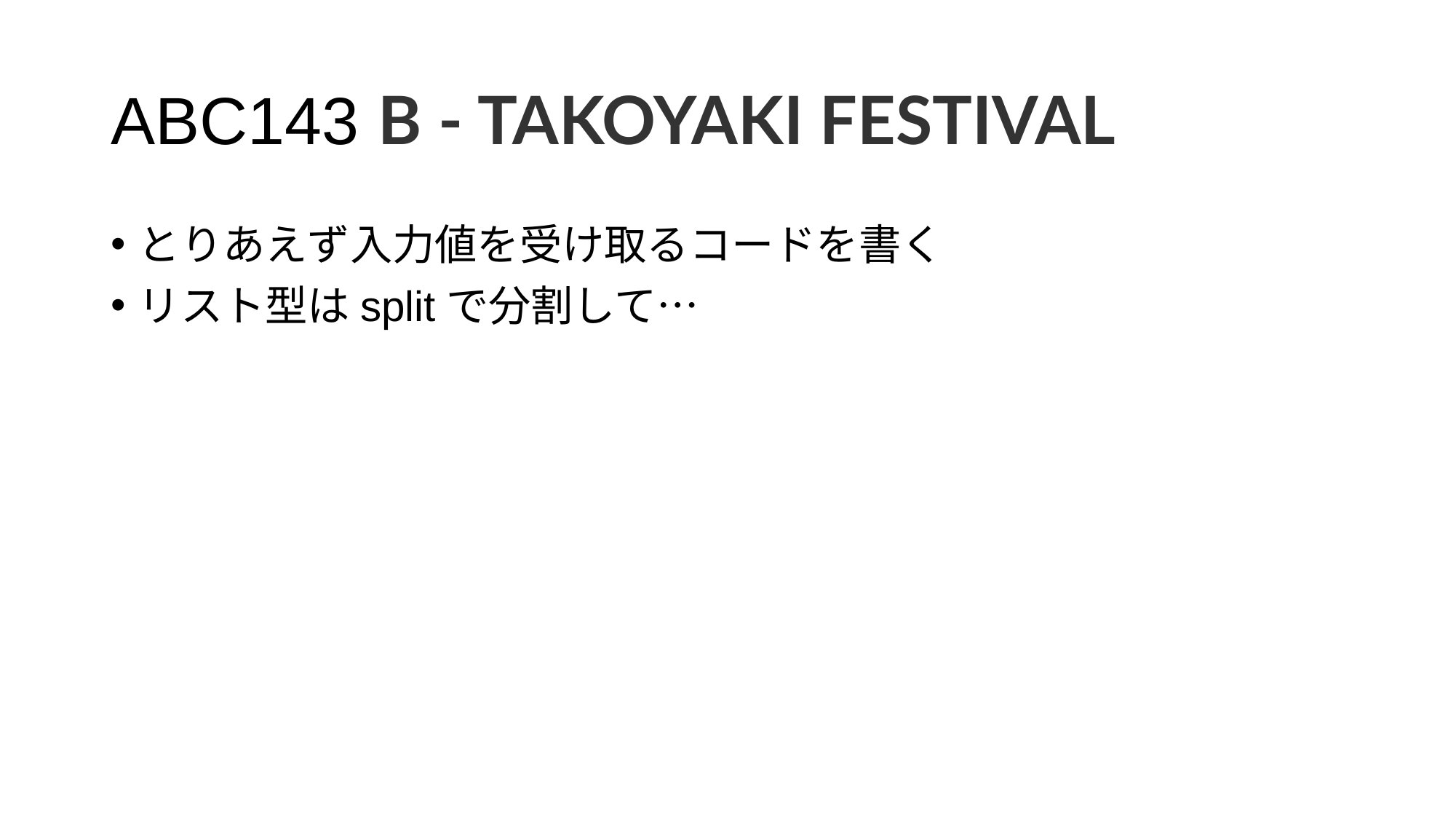

# ABC143 B - TAKOYAKI FESTIVAL
とりあえず入力値を受け取るコードを書く
リスト型はsplitで分割して…